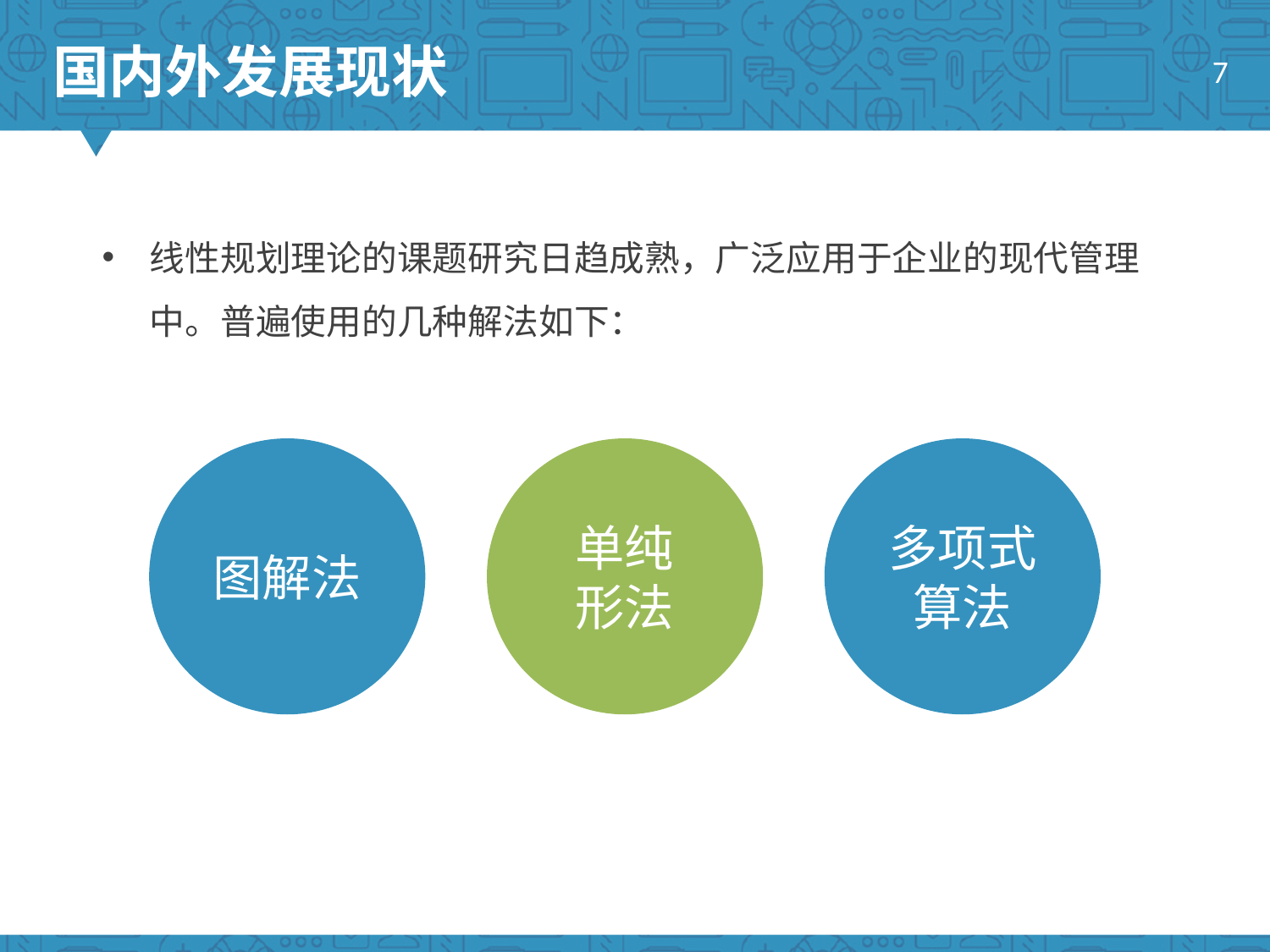

国内外发展现状
7
线性规划理论的课题研究日趋成熟，广泛应用于企业的现代管理中。普遍使用的几种解法如下：
多项式算法
单纯
形法
图解法